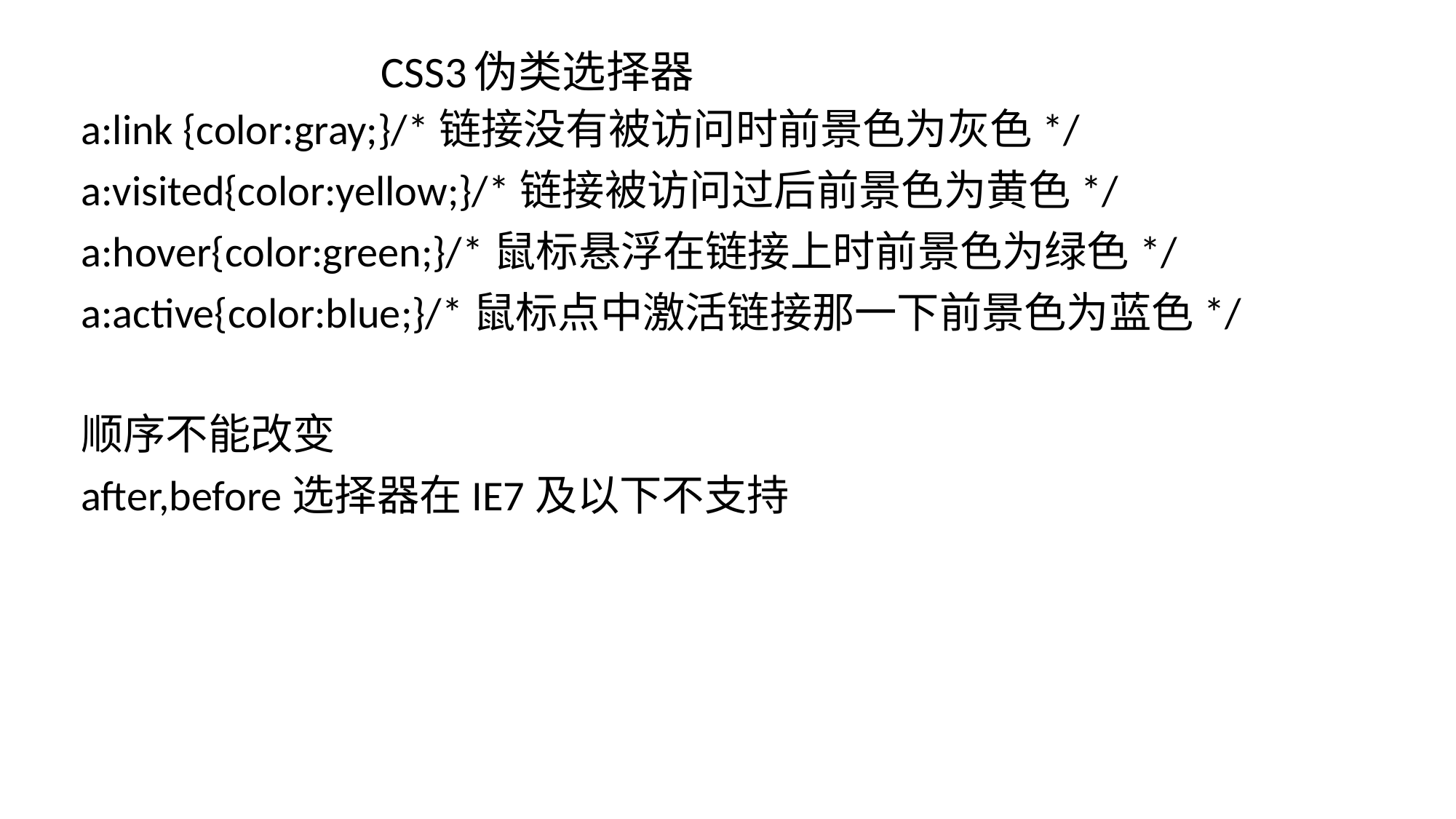

# CSS3伪类选择器
a:link {color:gray;}/*链接没有被访问时前景色为灰色*/
a:visited{color:yellow;}/*链接被访问过后前景色为黄色*/
a:hover{color:green;}/*鼠标悬浮在链接上时前景色为绿色*/
a:active{color:blue;}/*鼠标点中激活链接那一下前景色为蓝色*/

顺序不能改变
after,before选择器在IE7及以下不支持